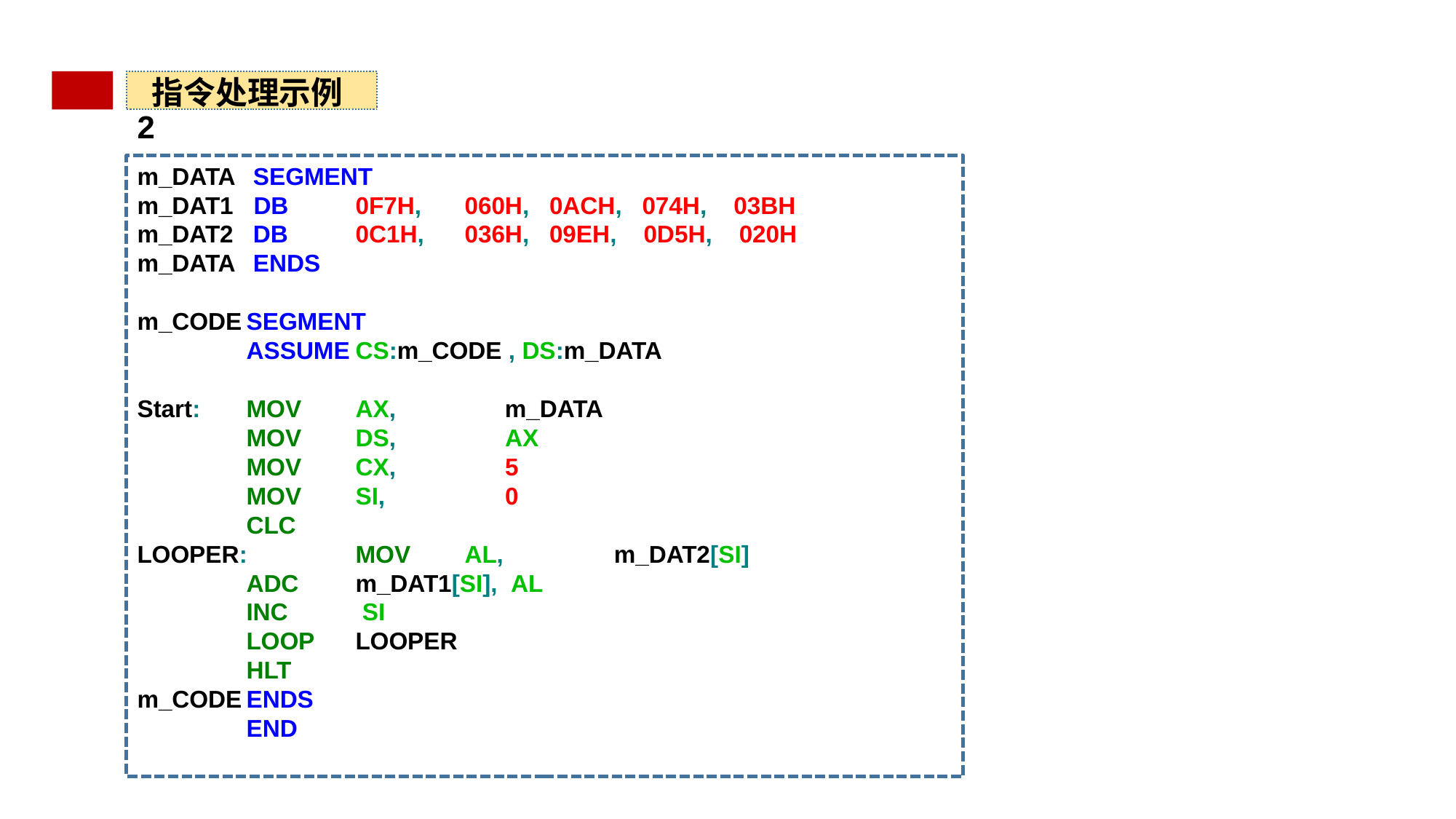

指令处理示例2
m_DATA	 SEGMENT
m_DAT1   DB    	0F7H,   	060H,   0ACH,   074H,    03BH
m_DAT2	 DB	0C1H,	036H,   09EH,    0D5H,    020H
m_DATA	 ENDS

m_CODE	SEGMENT
	ASSUME	CS:m_CODE , DS:m_DATA

Start:	MOV	AX,	      m_DATA
	MOV	DS,	      AX
	MOV	CX,	      5
	MOV	SI,	      0
	CLC
LOOPER:	MOV	AL,	      m_DAT2[SI]
	ADC	m_DAT1[SI],  AL
	INC      	 SI
	LOOP	LOOPER
	HLT
m_CODE	ENDS
	END